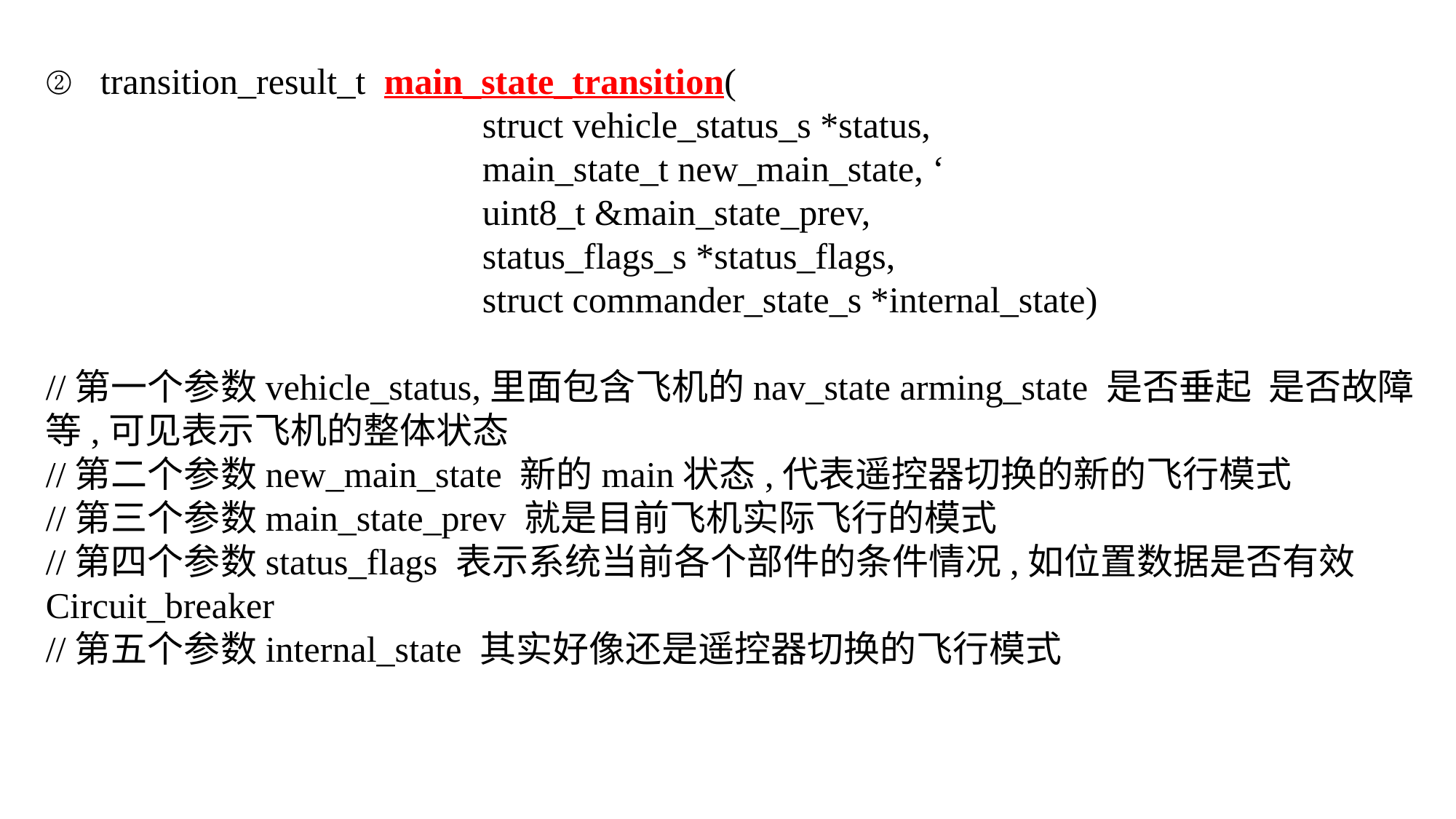

transition_result_t  main_state_transition(
				struct vehicle_status_s *status,
				main_state_t new_main_state, ‘
				uint8_t &main_state_prev,
				status_flags_s *status_flags,
				struct commander_state_s *internal_state)

//第一个参数vehicle_status,里面包含飞机的nav_state arming_state 是否垂起  是否故障等,可见表示飞机的整体状态
//第二个参数new_main_state 新的main状态,代表遥控器切换的新的飞行模式
//第三个参数main_state_prev 就是目前飞机实际飞行的模式
//第四个参数status_flags 表示系统当前各个部件的条件情况,如位置数据是否有效 Circuit_breaker
//第五个参数internal_state 其实好像还是遥控器切换的飞行模式